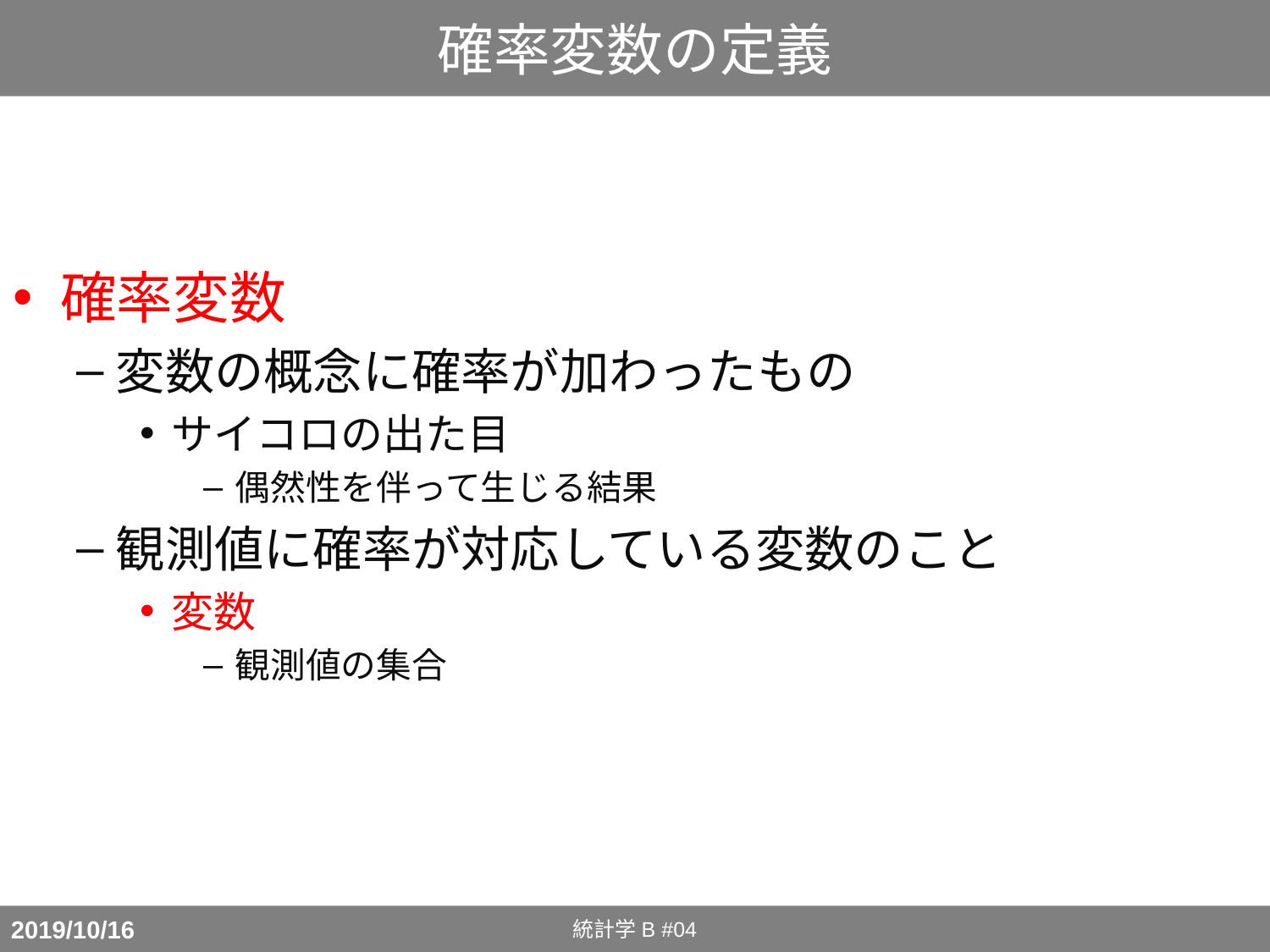

# 確率変数の定義
確率変数
変数の概念に確率が加わったもの
サイコロの出た目
偶然性を伴って生じる結果
観測値に確率が対応している変数のこと
変数
観測値の集合
統計学B #04
2019/10/16